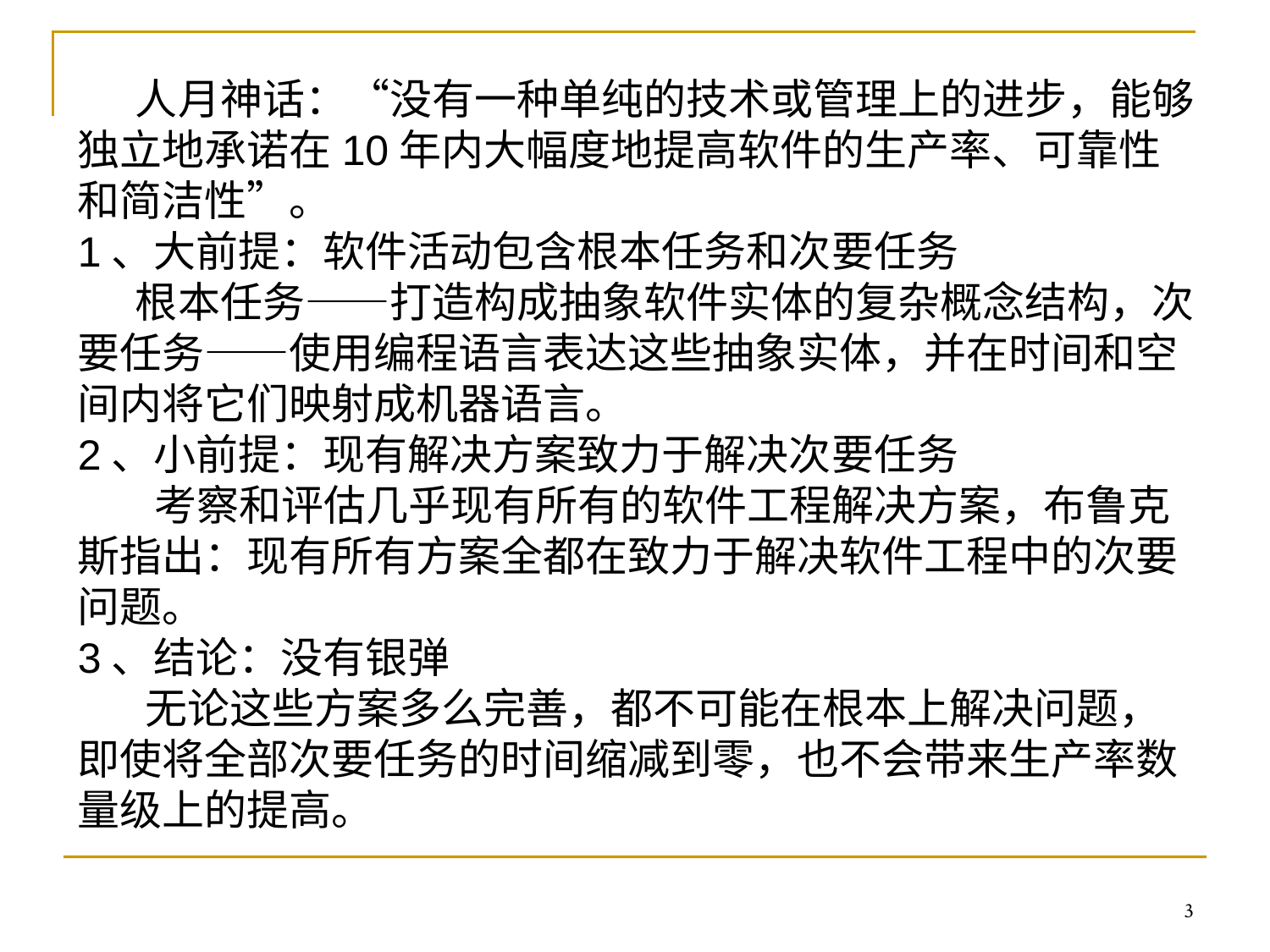

人月神话：“没有一种单纯的技术或管理上的进步，能够独立地承诺在10年内大幅度地提高软件的生产率、可靠性和简洁性”。
1、大前提：软件活动包含根本任务和次要任务
     根本任务——打造构成抽象软件实体的复杂概念结构，次要任务——使用编程语言表达这些抽象实体，并在时间和空间内将它们映射成机器语言。
2、小前提：现有解决方案致力于解决次要任务
       考察和评估几乎现有所有的软件工程解决方案，布鲁克斯指出：现有所有方案全都在致力于解决软件工程中的次要问题。
3、结论：没有银弹
      无论这些方案多么完善，都不可能在根本上解决问题，即使将全部次要任务的时间缩减到零，也不会带来生产率数量级上的提高。
3